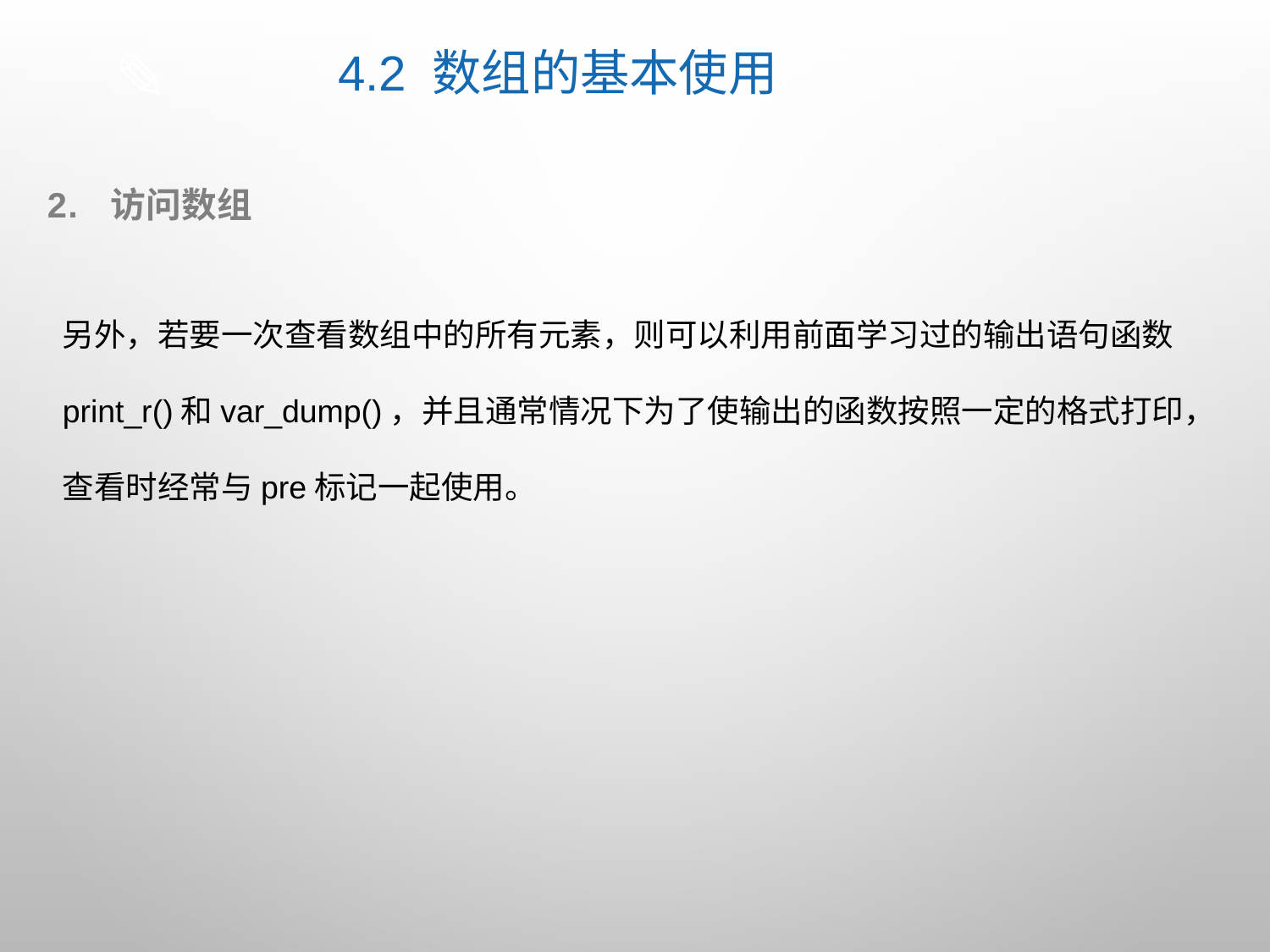

# 4.2 数组的基本使用
访问数组
另外，若要一次查看数组中的所有元素，则可以利用前面学习过的输出语句函数print_r()和var_dump()，并且通常情况下为了使输出的函数按照一定的格式打印，查看时经常与pre标记一起使用。